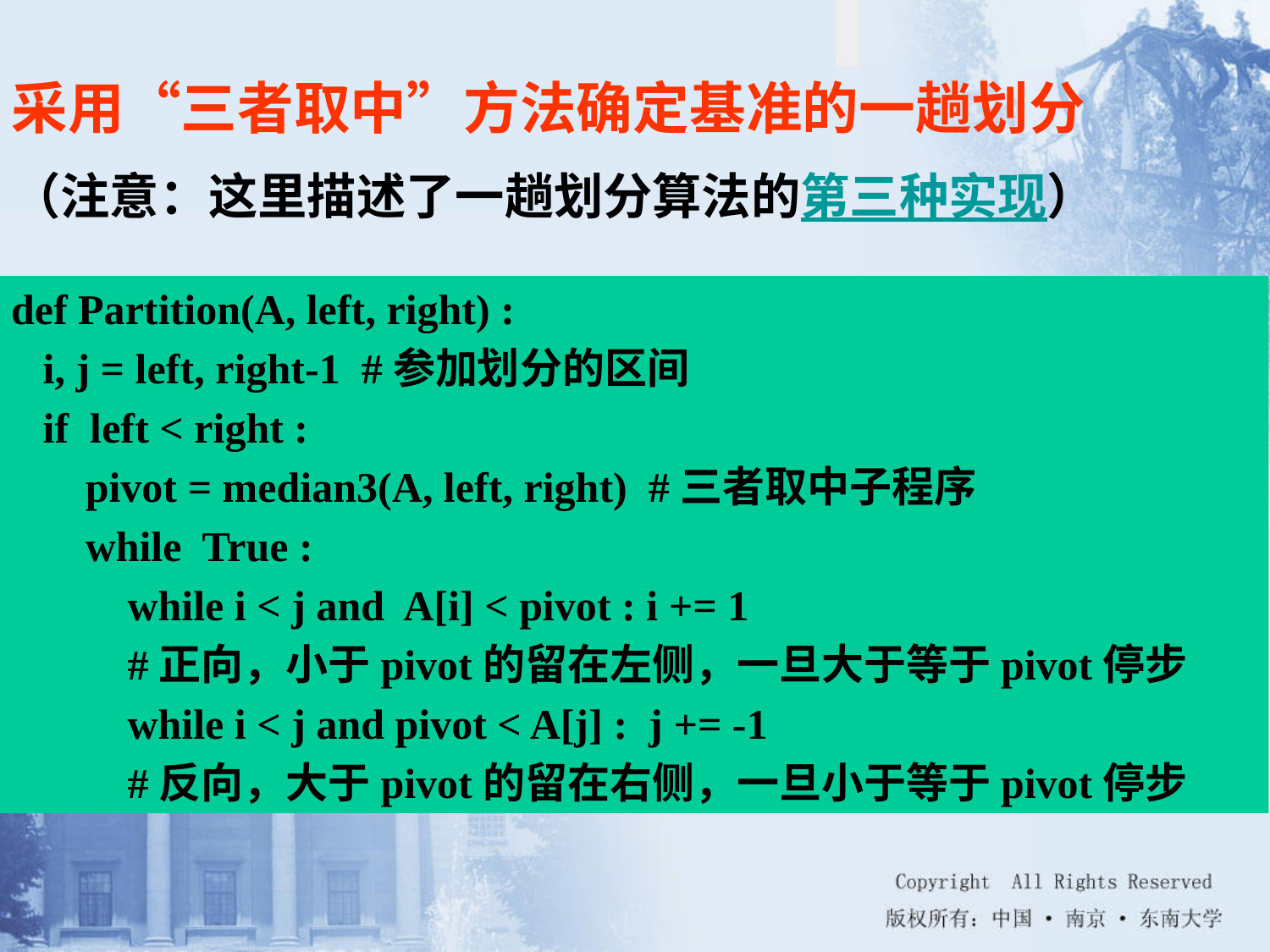

采用“三者取中”方法确定基准的一趟划分
（注意：这里描述了一趟划分算法的第三种实现）
def Partition(A, left, right) :
   i, j = left, right-1  #参加划分的区间
   if  left < right :
       pivot = median3(A, left, right)  #三者取中子程序
       while  True :
           while i < j and  A[i] < pivot : i += 1
           #正向，小于pivot的留在左侧，一旦大于等于pivot停步
           while i < j and pivot < A[j] :  j += -1
           #反向，大于pivot的留在右侧，一旦小于等于pivot停步